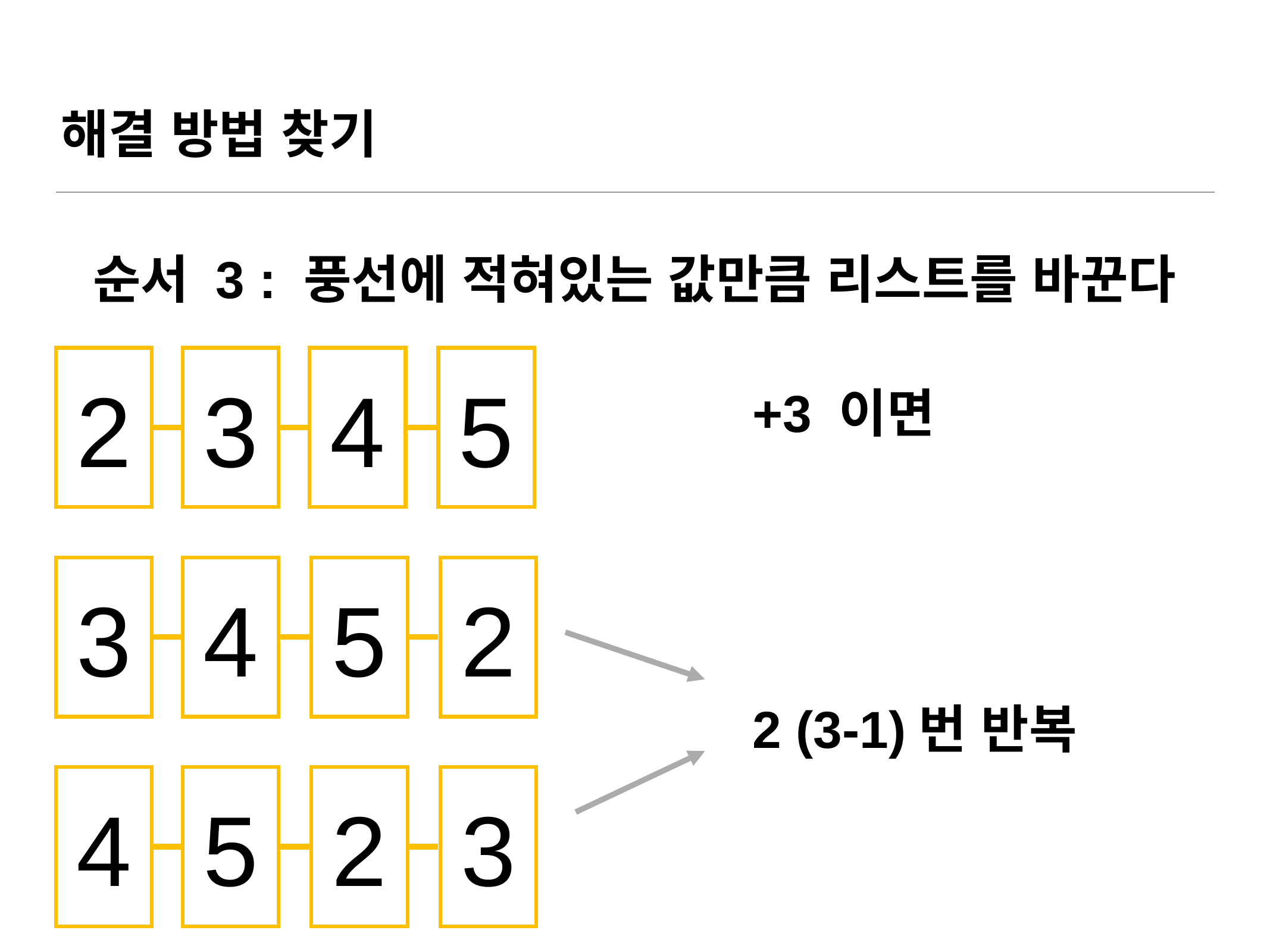

# 해결 방법 찾기
순서 3 : 풍선에 적혀있는 값만큼 리스트를 바꾼다

2

3

4

5
+3 이면

3

4

5

2
2 (3-1)번 반복

4

5

2

3